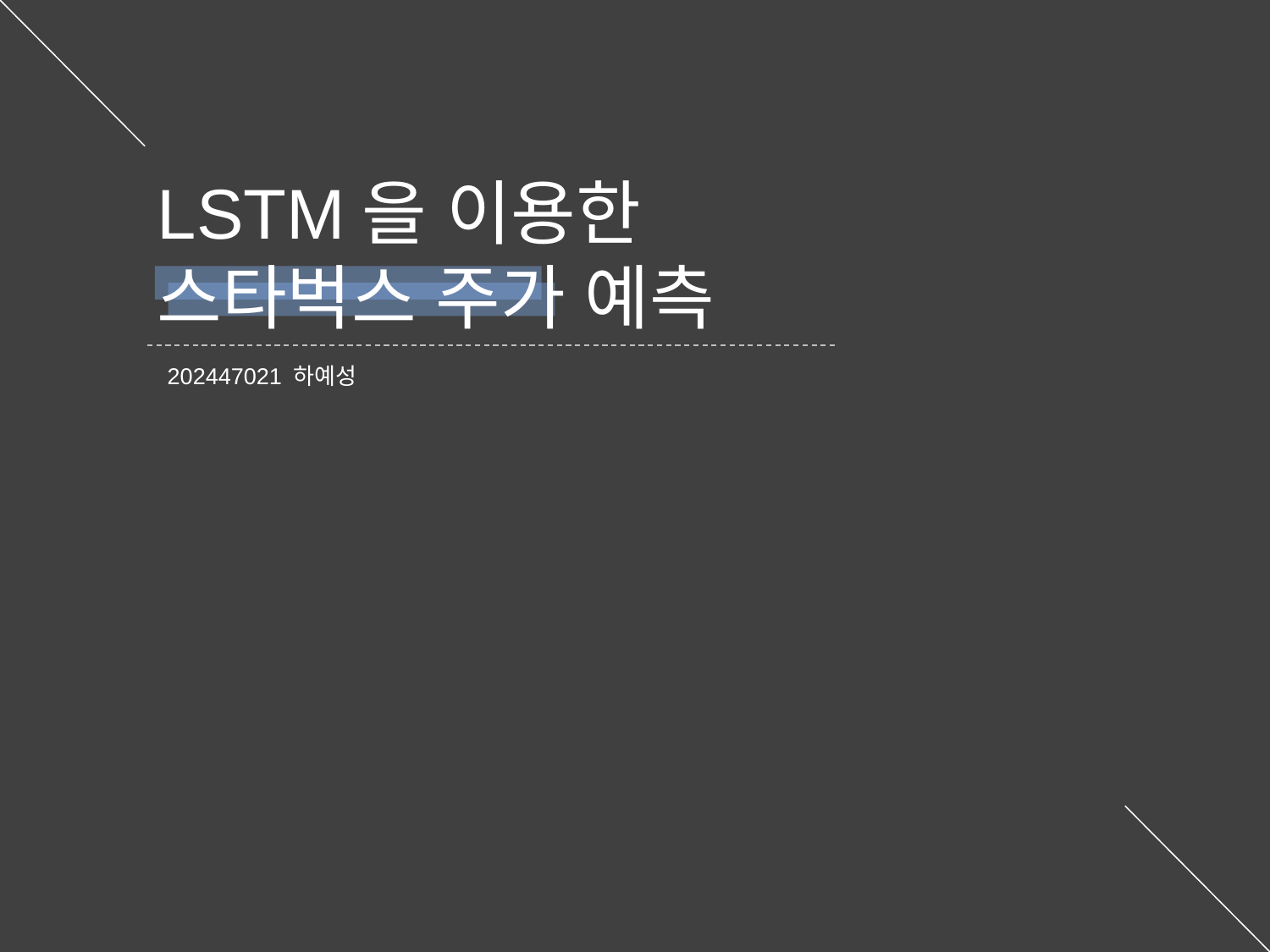

LSTM을 이용한
스타벅스 주가 예측

202447021 하예성